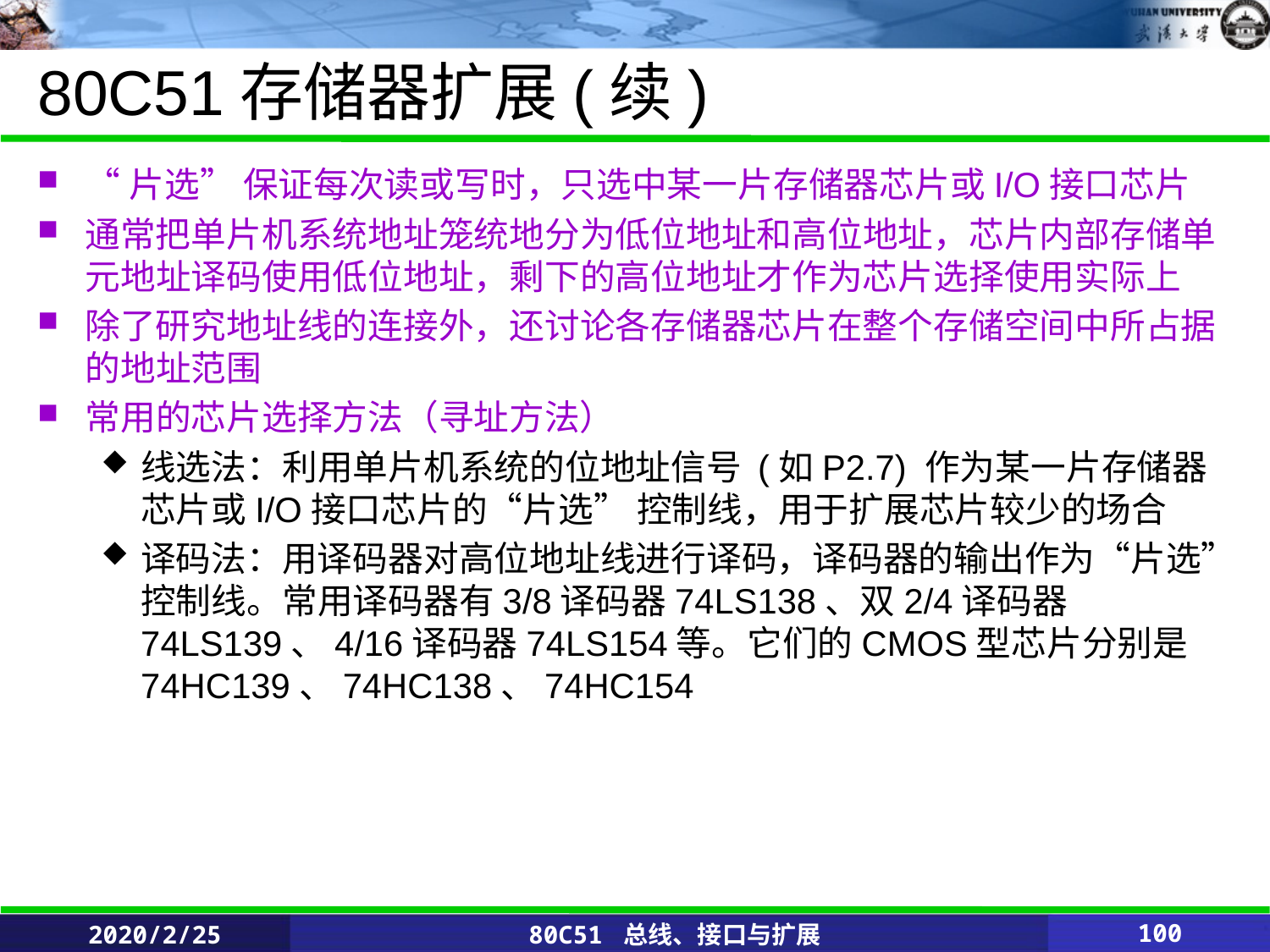

# 80C51存储器扩展(续)
“片选” 保证每次读或写时，只选中某一片存储器芯片或I/O接口芯片
通常把单片机系统地址笼统地分为低位地址和高位地址，芯片内部存储单元地址译码使用低位地址，剩下的高位地址才作为芯片选择使用实际上
除了研究地址线的连接外，还讨论各存储器芯片在整个存储空间中所占据的地址范围
常用的芯片选择方法（寻址方法）
线选法：利用单片机系统的位地址信号 (如P2.7) 作为某一片存储器芯片或I/O接口芯片的“片选” 控制线，用于扩展芯片较少的场合
译码法：用译码器对高位地址线进行译码，译码器的输出作为“片选” 控制线。常用译码器有3/8译码器74LS138、双2/4译码器74LS139、4/16译码器74LS154等。它们的CMOS型芯片分别是74HC139、74HC138、74HC154

2020/2/25
80C51 总线、接口与扩展
100